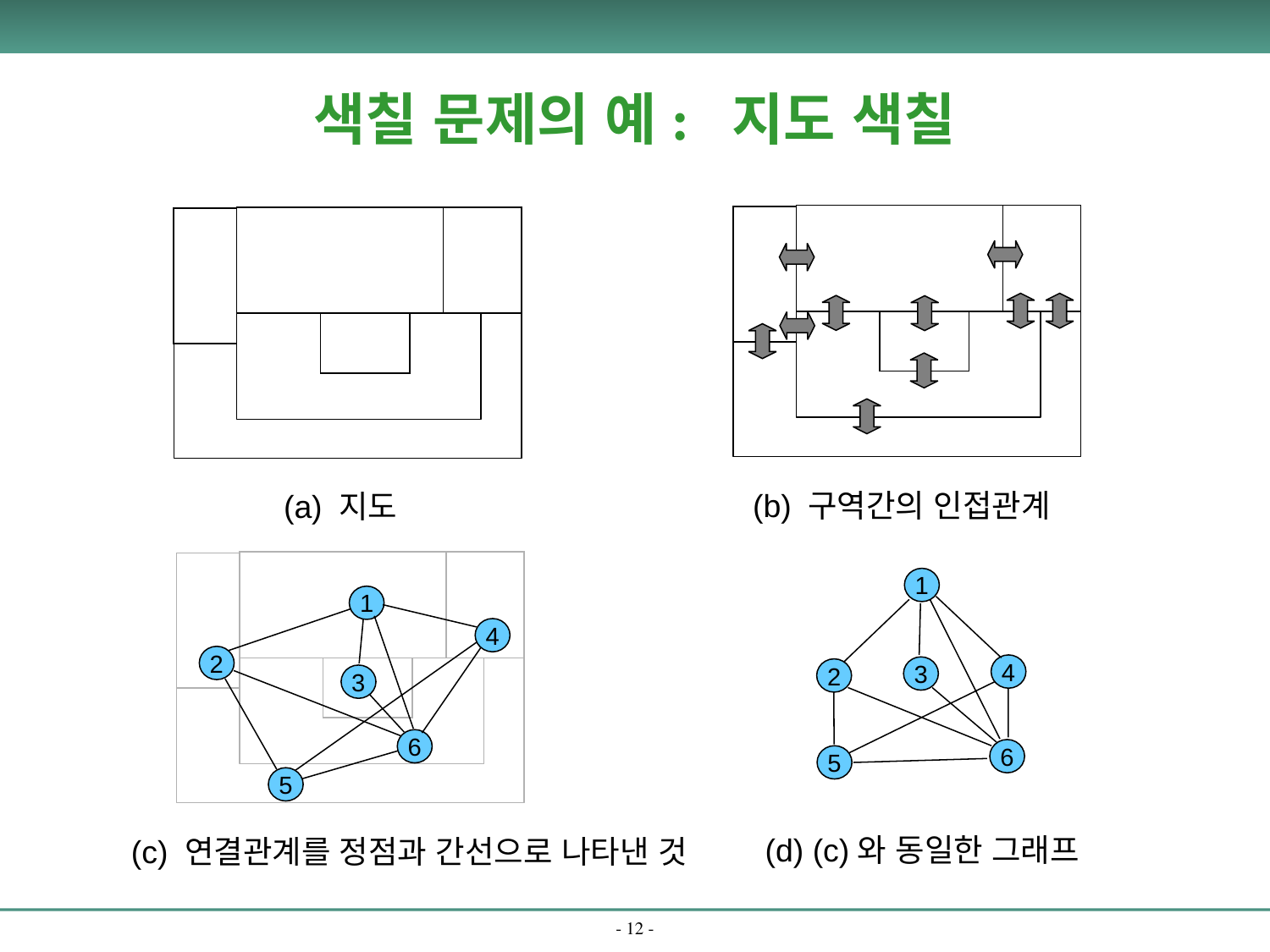

색칠 문제의 예:  지도 색칠

(b) 구역간의 인접관계
(a) 지도

1
1

4

2

4
3
2
3

6
6
5

5
(d) (c)와 동일한 그래프
(c) 연결관계를 정점과 간선으로 나타낸 것